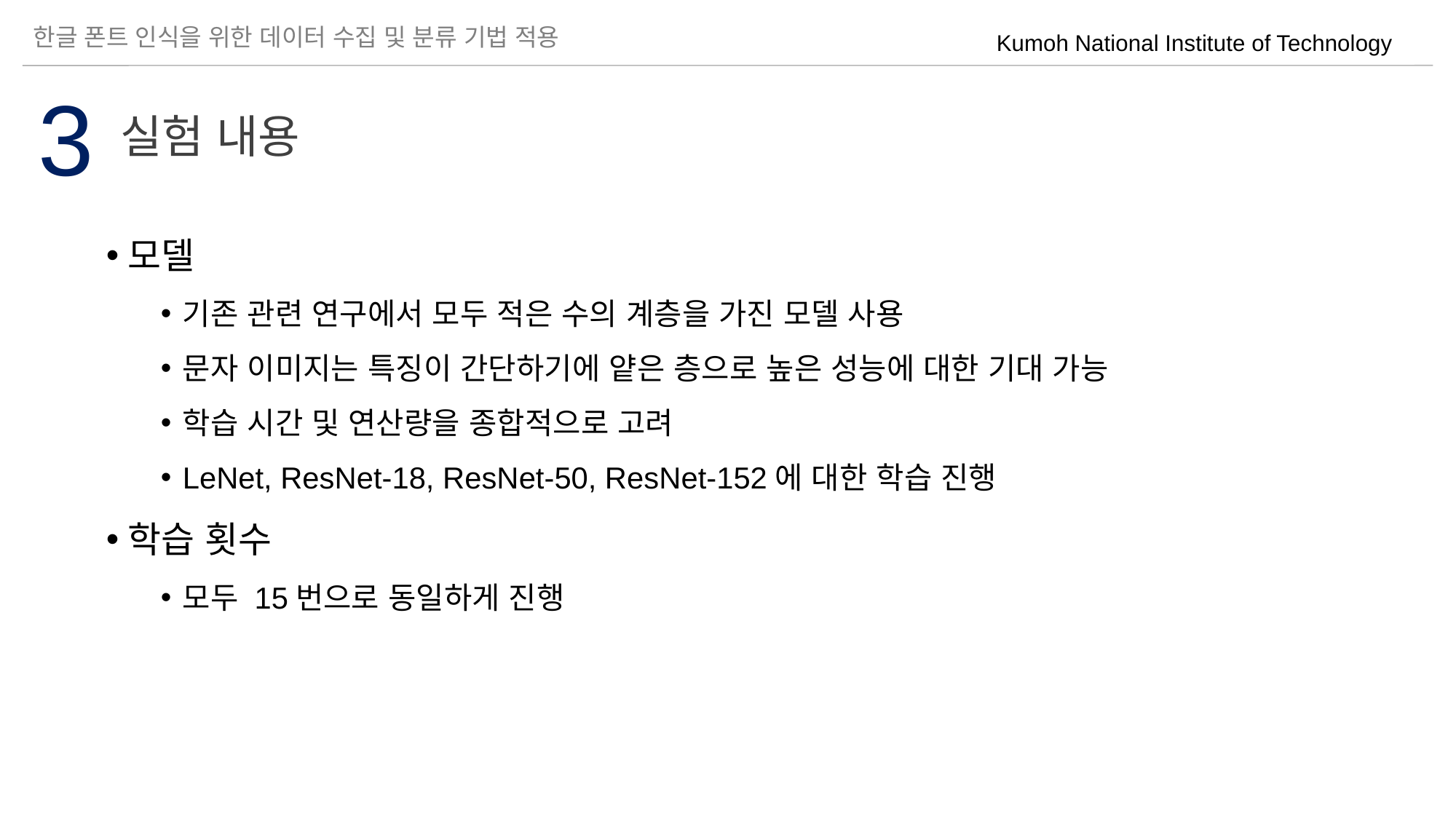

Kumoh National Institute of Technology
한글 폰트 인식을 위한 데이터 수집 및 분류 기법 적용
3
실험 내용
모델
기존 관련 연구에서 모두 적은 수의 계층을 가진 모델 사용
문자 이미지는 특징이 간단하기에 얕은 층으로 높은 성능에 대한 기대 가능
학습 시간 및 연산량을 종합적으로 고려
LeNet, ResNet-18, ResNet-50, ResNet-152에 대한 학습 진행
학습 횟수
모두 15번으로 동일하게 진행